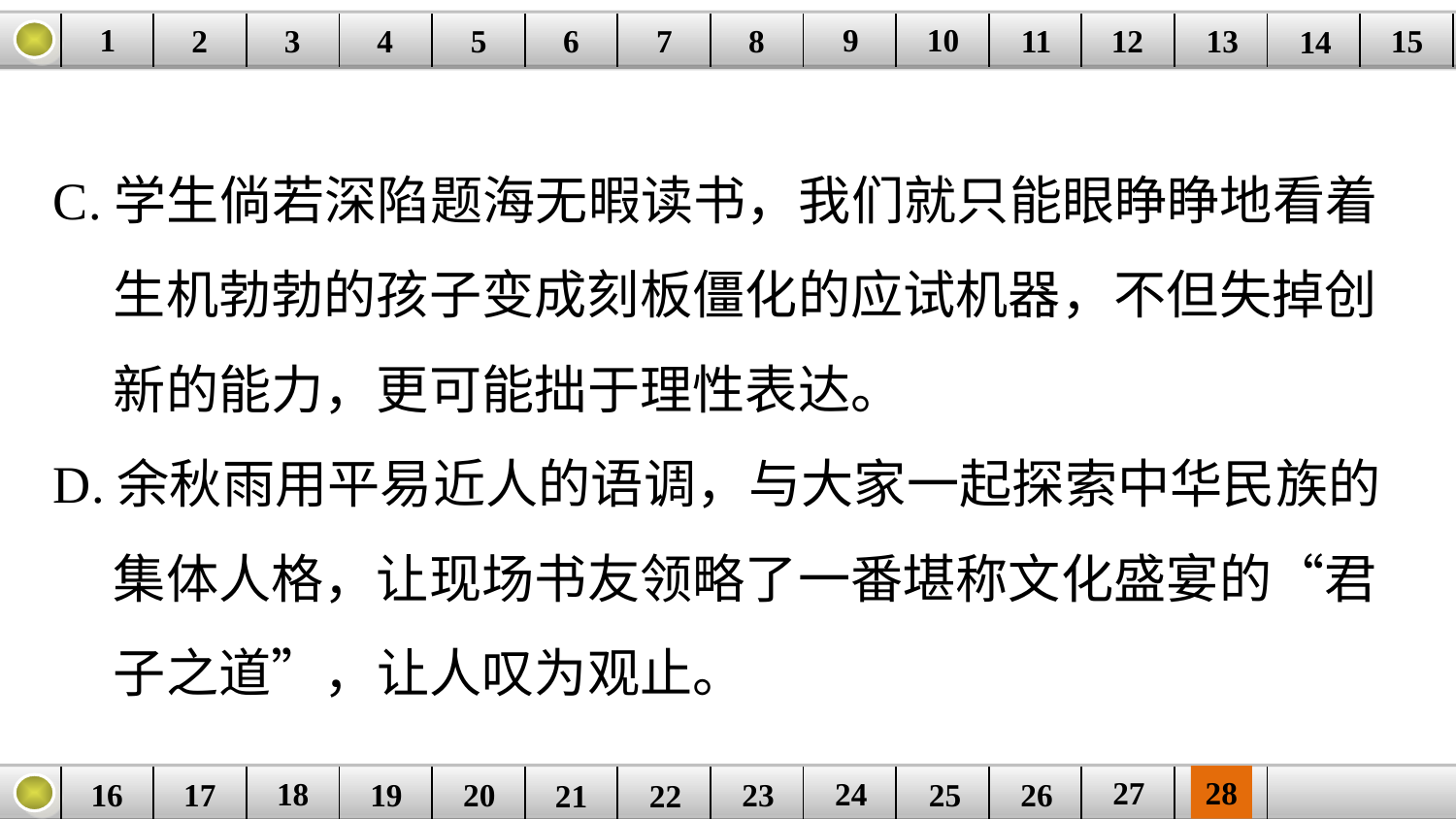

9
10
1
3
4
5
6
8
11
2
12
15
|  |  |  |  |  |  |  |  |  |  |  |  |  |  |  |
| --- | --- | --- | --- | --- | --- | --- | --- | --- | --- | --- | --- | --- | --- | --- |
7
13
14

C.学生倘若深陷题海无暇读书，我们就只能眼睁睁地看着
    生机勃勃的孩子变成刻板僵化的应试机器，不但失掉创
    新的能力，更可能拙于理性表达。
D.余秋雨用平易近人的语调，与大家一起探索中华民族的
    集体人格，让现场书友领略了一番堪称文化盛宴的“君
    子之道”，让人叹为观止。

27
28
18
24
16
25
26
|  |  |  |  |  |  |  |  |  |  |  |  |  |
| --- | --- | --- | --- | --- | --- | --- | --- | --- | --- | --- | --- | --- |
23
17
19
20
21
22